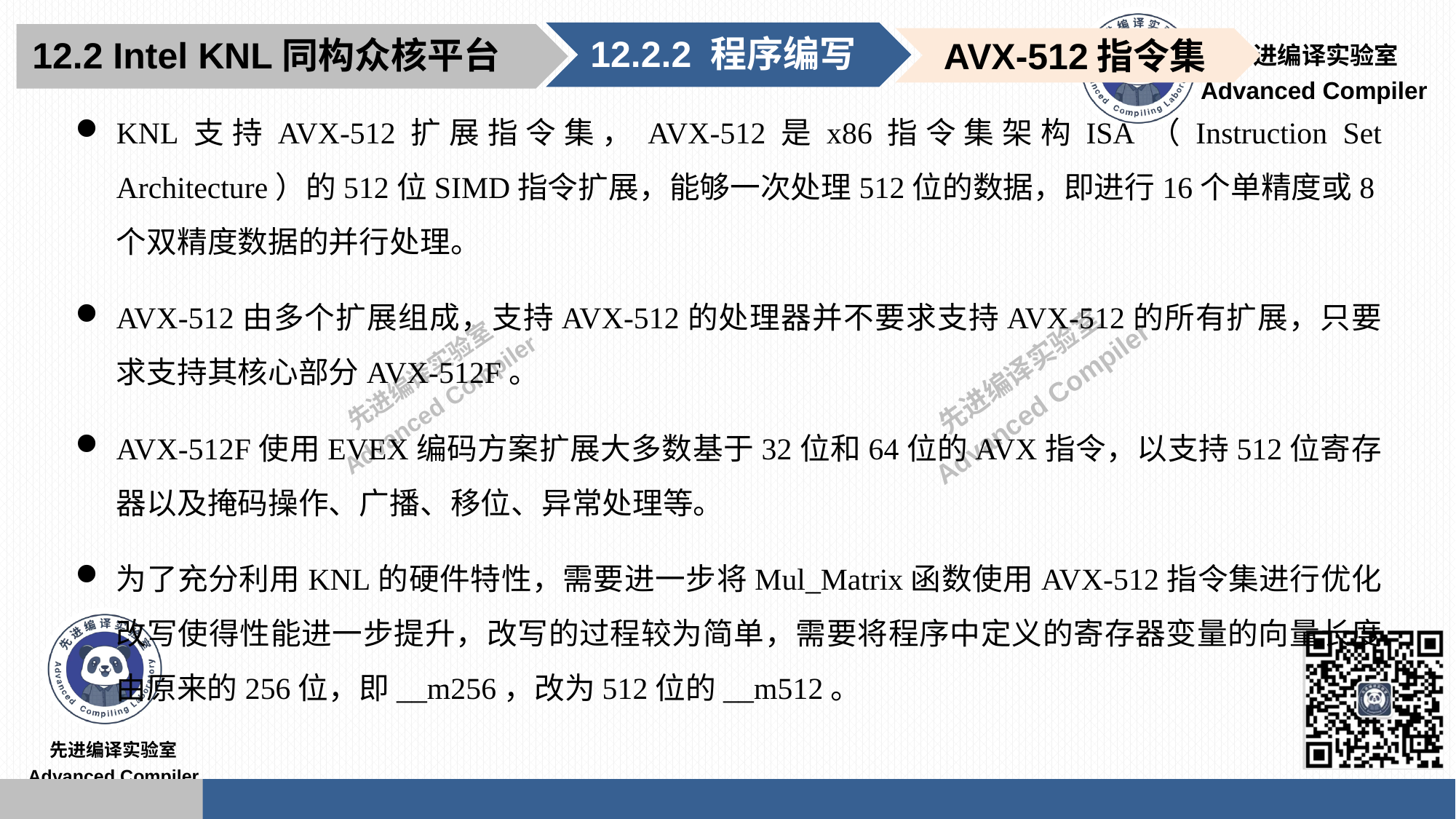

12.2.2 程序编写

12.2 Intel KNL同构众核平台
 AVX-512指令集
KNL支持AVX-512扩展指令集，AVX-512是x86指令集架构ISA（Instruction Set Architecture）的512位SIMD指令扩展，能够一次处理512位的数据，即进行16个单精度或8个双精度数据的并行处理。
AVX-512由多个扩展组成，支持AVX-512的处理器并不要求支持AVX-512的所有扩展，只要求支持其核心部分AVX-512F。
AVX-512F使用EVEX编码方案扩展大多数基于32位和64位的AVX指令，以支持512位寄存器以及掩码操作、广播、移位、异常处理等。
为了充分利用KNL的硬件特性，需要进一步将Mul_Matrix函数使用AVX-512指令集进行优化改写使得性能进一步提升，改写的过程较为简单，需要将程序中定义的寄存器变量的向量长度由原来的256位，即__m256，改为512位的__m512。